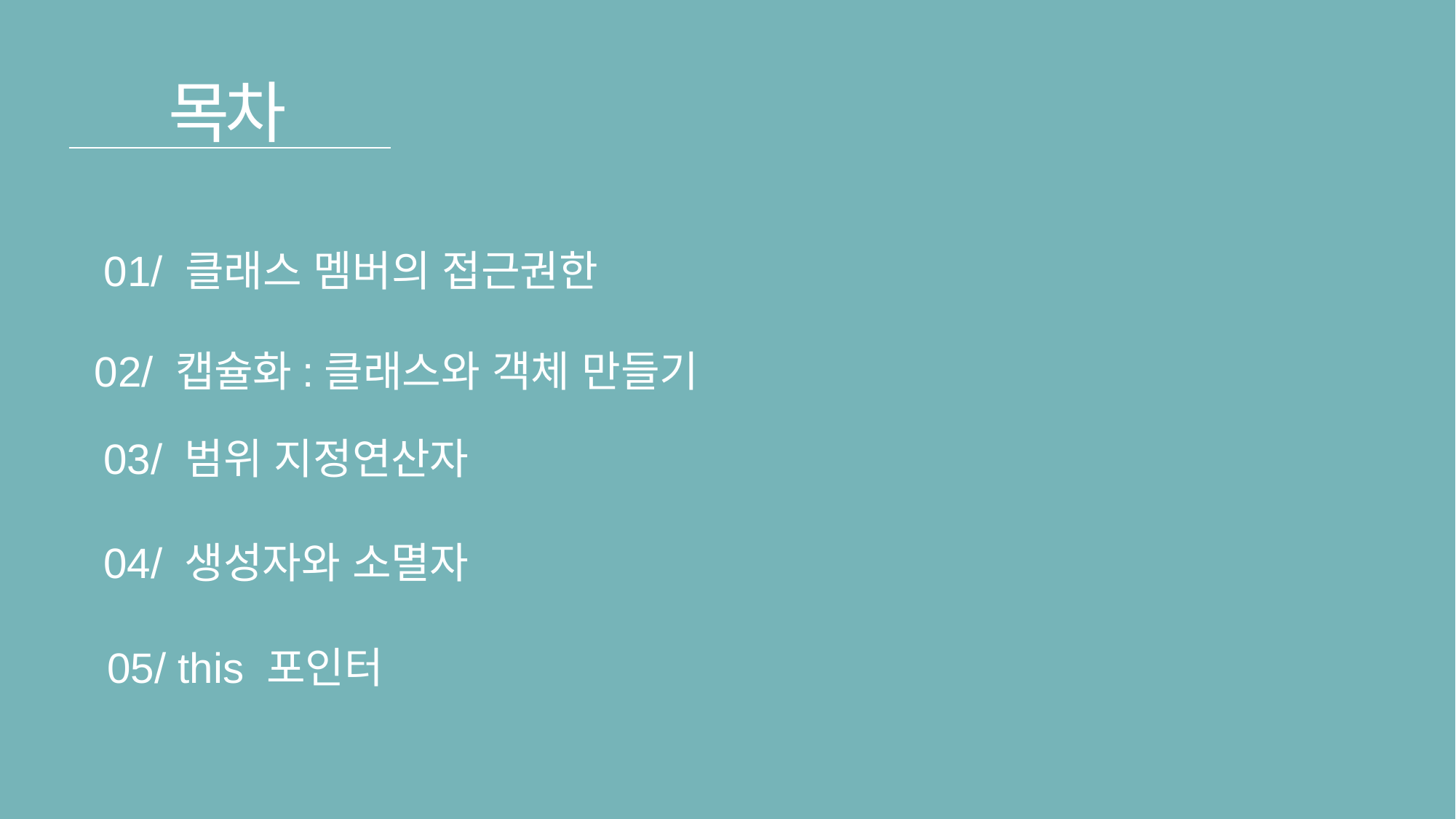

목차
01/ 클래스 멤버의 접근권한

02/ 캡슐화:클래스와 객체 만들기

03/ 범위 지정연산자

04/ 생성자와 소멸자

05/ this 포인터